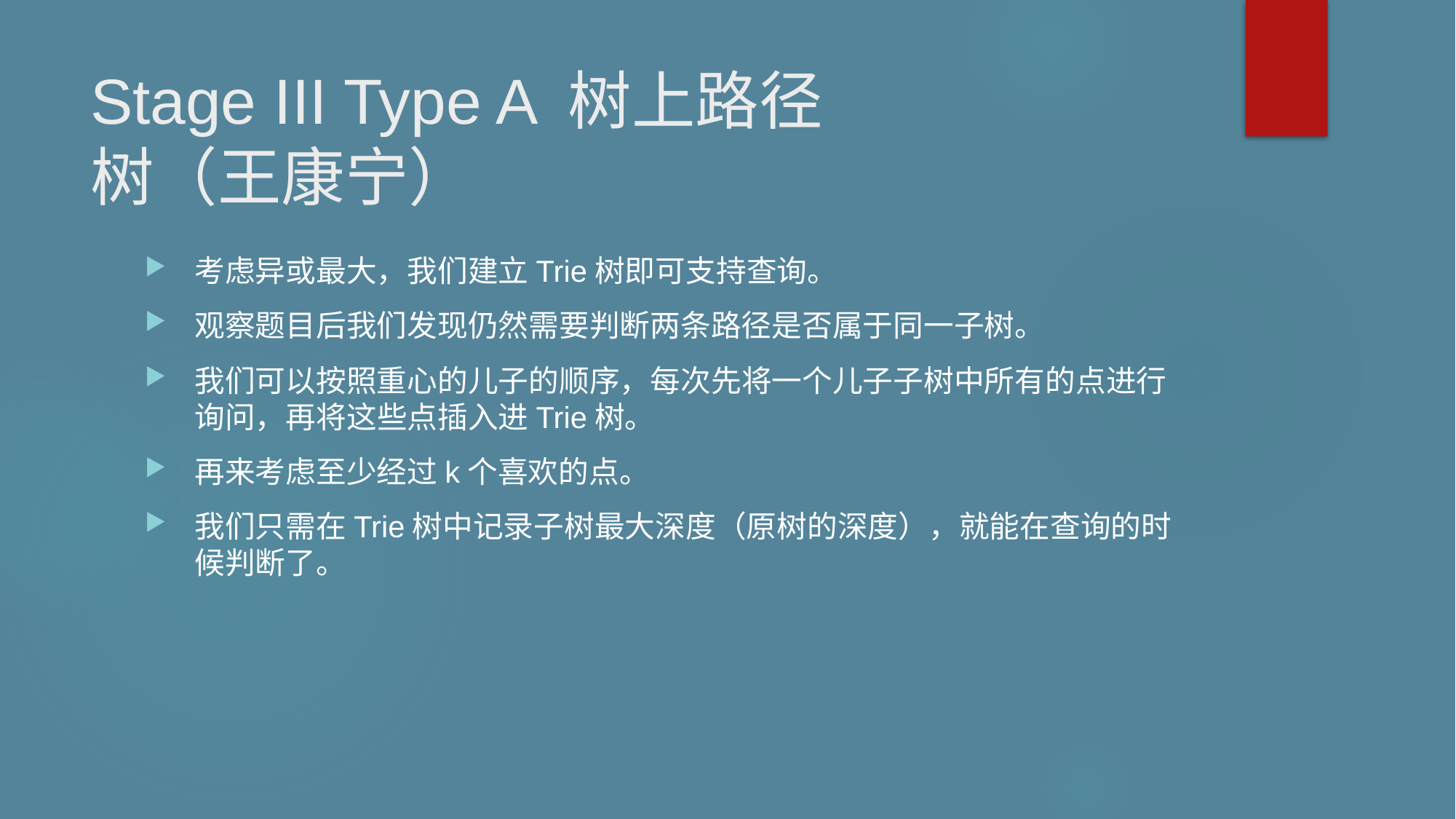

# Stage III Type A 树上路径 树（王康宁）
考虑异或最大，我们建立Trie树即可支持查询。
观察题目后我们发现仍然需要判断两条路径是否属于同一子树。
我们可以按照重心的儿子的顺序，每次先将一个儿子子树中所有的点进行询问，再将这些点插入进Trie树。
再来考虑至少经过k个喜欢的点。
我们只需在Trie树中记录子树最大深度（原树的深度），就能在查询的时候判断了。